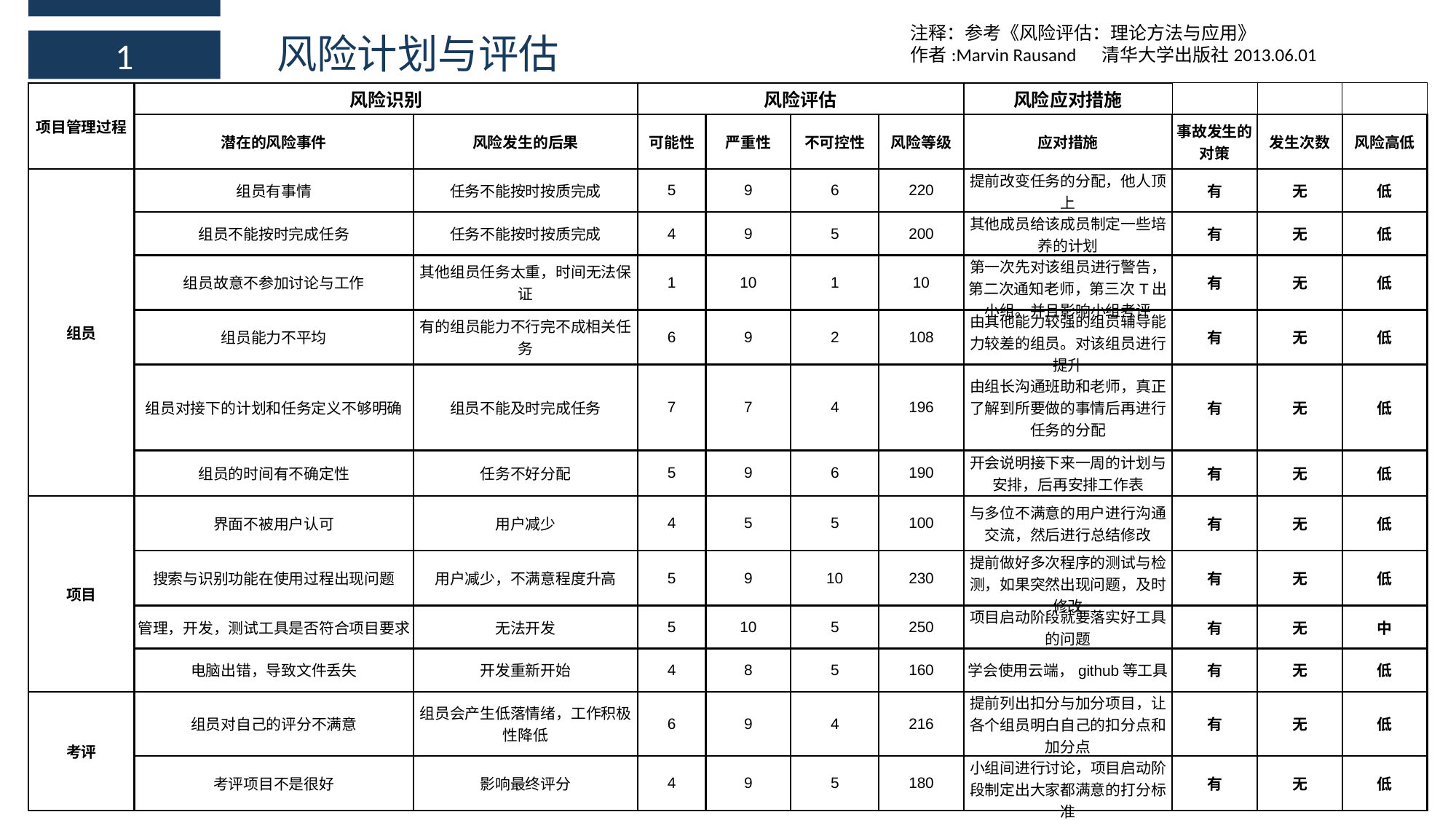

注释：参考《风险评估：理论方法与应用》
作者:Marvin Rausand     清华大学出版社2013.06.01
风险计划与评估
1
| 项目管理过程 | 风险识别 |  | 风险评估 |  |  |  | 风险应对措施 |  |  |  |
| --- | --- | --- | --- | --- | --- | --- | --- | --- | --- | --- |
|  | 潜在的风险事件 | 风险发生的后果 | 可能性 | 严重性 | 不可控性 | 风险等级 | 应对措施 | 事故发生的对策 | 发生次数 | 风险高低 |
| 组员 | 组员有事情 | 任务不能按时按质完成 | 5 | 9 | 6 | 220 | 提前改变任务的分配，他人顶上 | 有 | 无 | 低 |
|  | 组员不能按时完成任务 | 任务不能按时按质完成 | 4 | 9 | 5 | 200 | 其他成员给该成员制定一些培养的计划 | 有 | 无 | 低 |
|  | 组员故意不参加讨论与工作 | 其他组员任务太重，时间无法保证 | 1 | 10 | 1 | 10 | 第一次先对该组员进行警告，第二次通知老师，第三次T出小组。并且影响小组考评 | 有 | 无 | 低 |
|  | 组员能力不平均 | 有的组员能力不行完不成相关任务 | 6 | 9 | 2 | 108 | 由其他能力较强的组员辅导能力较差的组员。对该组员进行提升 | 有 | 无 | 低 |
|  | 组员对接下的计划和任务定义不够明确 | 组员不能及时完成任务 | 7 | 7 | 4 | 196 | 由组长沟通班助和老师，真正了解到所要做的事情后再进行任务的分配 | 有 | 无 | 低 |
|  | 组员的时间有不确定性 | 任务不好分配 | 5 | 9 | 6 | 190 | 开会说明接下来一周的计划与安排，后再安排工作表 | 有 | 无 | 低 |
| 项目 | 界面不被用户认可 | 用户减少 | 4 | 5 | 5 | 100 | 与多位不满意的用户进行沟通交流，然后进行总结修改 | 有 | 无 | 低 |
|  | 搜索与识别功能在使用过程出现问题 | 用户减少，不满意程度升高 | 5 | 9 | 10 | 230 | 提前做好多次程序的测试与检测，如果突然出现问题，及时修改 | 有 | 无 | 低 |
|  | 管理，开发，测试工具是否符合项目要求 | 无法开发 | 5 | 10 | 5 | 250 | 项目启动阶段就要落实好工具的问题 | 有 | 无 | 中 |
|  | 电脑出错，导致文件丢失 | 开发重新开始 | 4 | 8 | 5 | 160 | 学会使用云端，github等工具 | 有 | 无 | 低 |
| 考评 | 组员对自己的评分不满意 | 组员会产生低落情绪，工作积极性降低 | 6 | 9 | 4 | 216 | 提前列出扣分与加分项目，让各个组员明白自己的扣分点和加分点 | 有 | 无 | 低 |
|  | 考评项目不是很好 | 影响最终评分 | 4 | 9 | 5 | 180 | 小组间进行讨论，项目启动阶段制定出大家都满意的打分标准 | 有 | 无 | 低 |